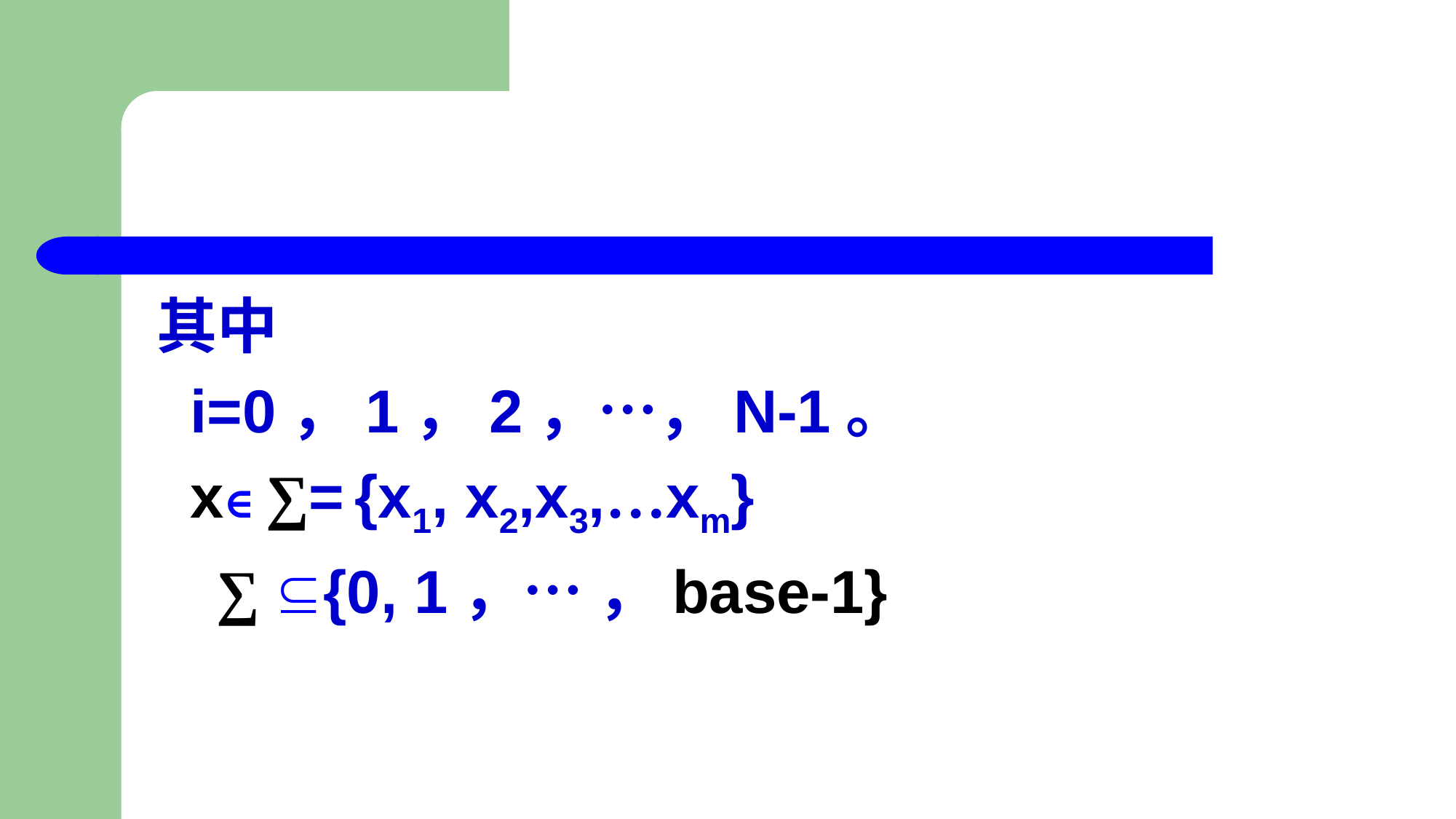

#
其中
  i=0，1，2，…，N-1。
  x∈ ∑= {x1, x2,x3,…xm}
    ∑ ⊆{0, 1，… ，base-1}